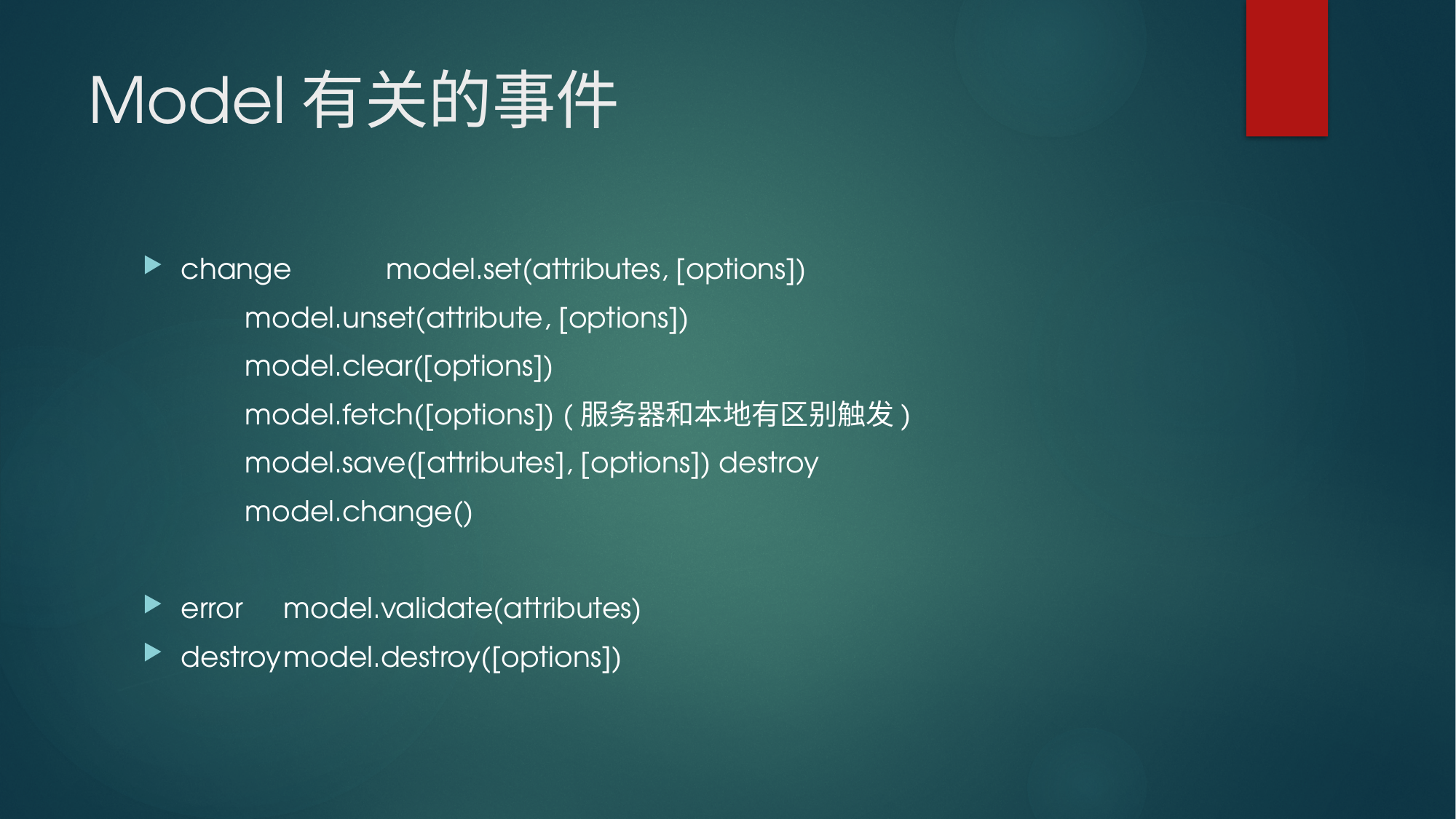

# Model有关的事件
change		model.set(attributes, [options])
				model.unset(attribute, [options])
				model.clear([options])
				model.fetch([options]) (服务器和本地有区别触发)
				model.save([attributes], [options]) destroy
				model.change()

error			model.validate(attributes)
destroy		model.destroy([options])